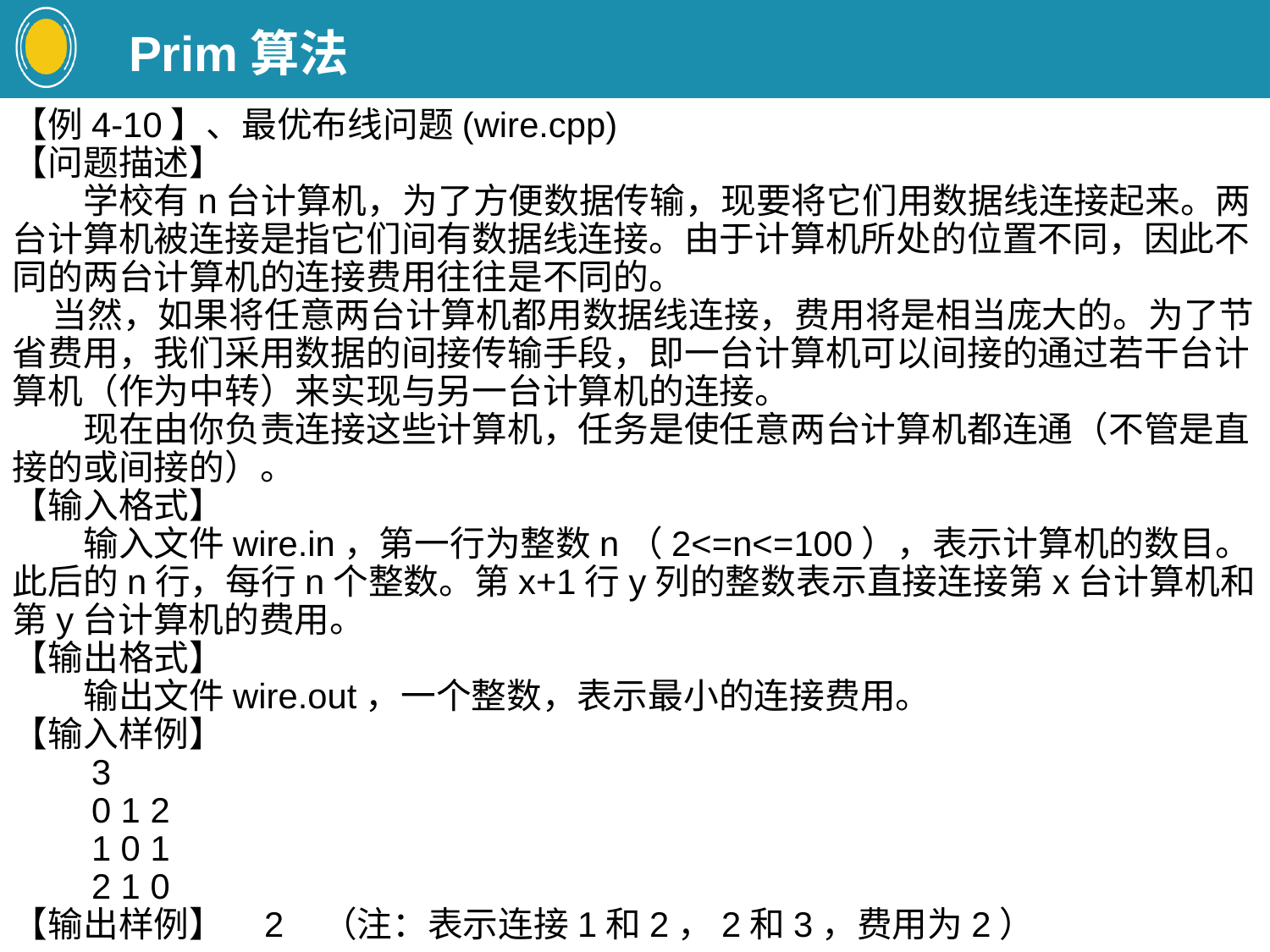

Prim算法
【例4-10】、最优布线问题(wire.cpp)
【问题描述】
　　学校有n台计算机，为了方便数据传输，现要将它们用数据线连接起来。两台计算机被连接是指它们间有数据线连接。由于计算机所处的位置不同，因此不同的两台计算机的连接费用往往是不同的。
    当然，如果将任意两台计算机都用数据线连接，费用将是相当庞大的。为了节省费用，我们采用数据的间接传输手段，即一台计算机可以间接的通过若干台计算机（作为中转）来实现与另一台计算机的连接。
　　现在由你负责连接这些计算机，任务是使任意两台计算机都连通（不管是直接的或间接的）。
【输入格式】
　　输入文件wire.in，第一行为整数n（2<=n<=100），表示计算机的数目。此后的n行，每行n个整数。第x+1行y列的整数表示直接连接第x台计算机和第y台计算机的费用。
【输出格式】
　　输出文件wire.out，一个整数，表示最小的连接费用。
【输入样例】
　　3
　　0 1 2
　　1 0 1
　　2 1 0
【输出样例】    2   （注：表示连接1和2，2和3，费用为2）